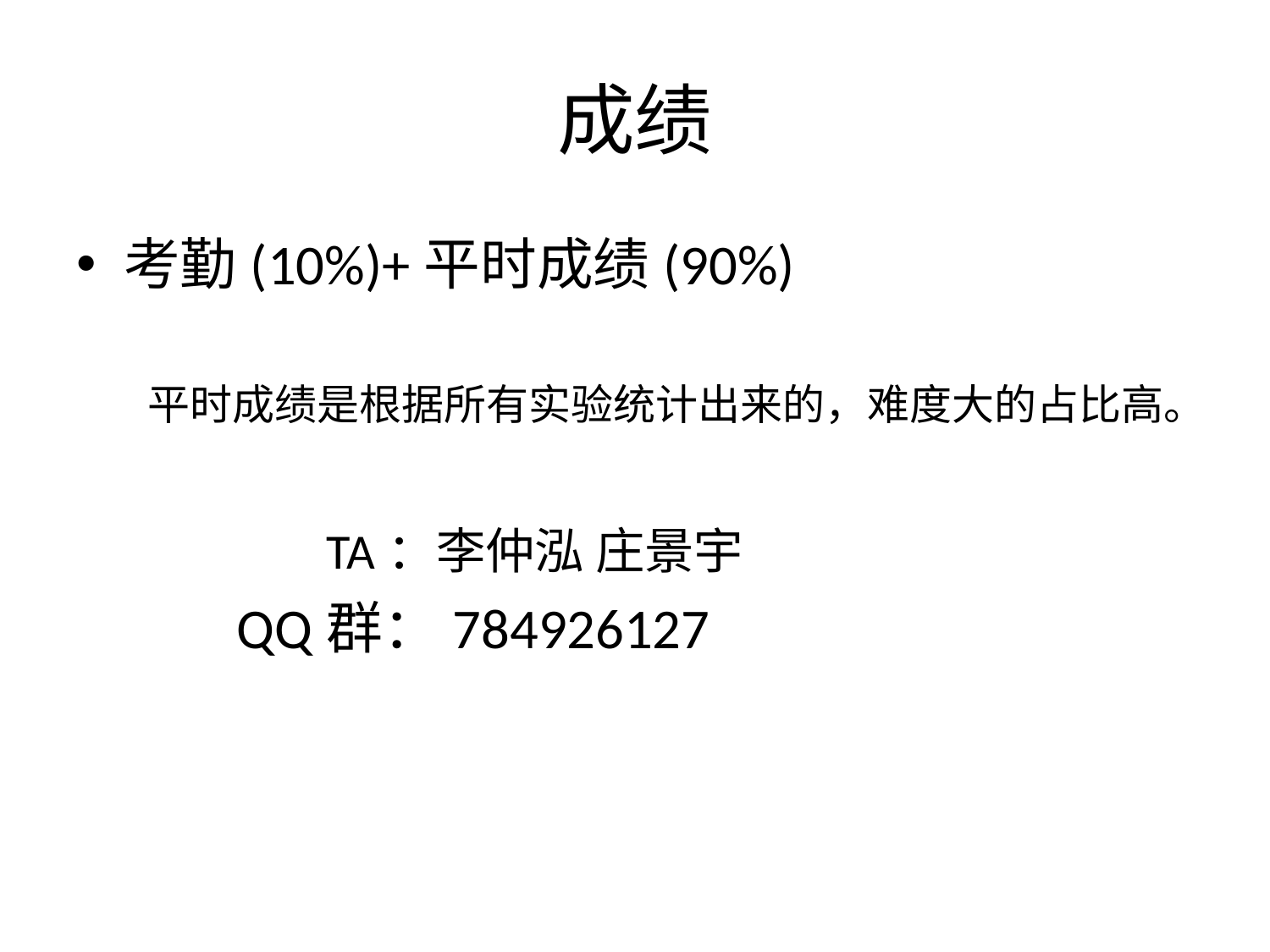

# 成绩
考勤(10%)+平时成绩(90%)
平时成绩是根据所有实验统计出来的，难度大的占比高。
TA：李仲泓 庄景宇
QQ群：784926127